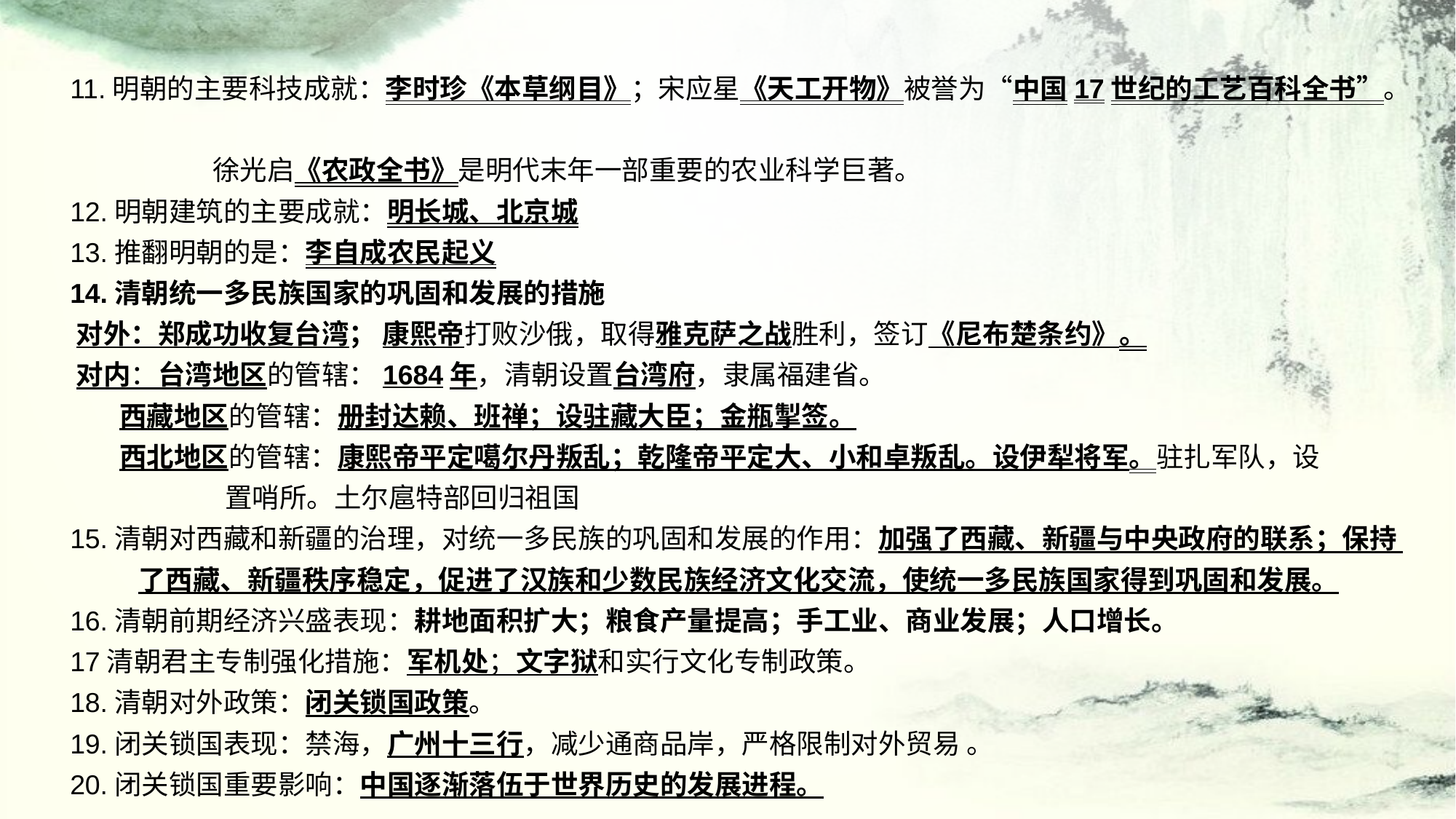

11.明朝的主要科技成就：李时珍《本草纲目》；宋应星《天工开物》被誉为“中国17世纪的工艺百科全书”。
                      徐光启《农政全书》是明代末年一部重要的农业科学巨著。
12.明朝建筑的主要成就：明长城、北京城
13.推翻明朝的是：李自成农民起义
14.清朝统一多民族国家的巩固和发展的措施
 对外：郑成功收复台湾； 康熙帝打败沙俄，取得雅克萨之战胜利，签订《尼布楚条约》。
 对内：台湾地区的管辖：1684年，清朝设置台湾府，隶属福建省。
        西藏地区的管辖：册封达赖、班禅；设驻藏大臣；金瓶掣签。
        西北地区的管辖：康熙帝平定噶尔丹叛乱；乾隆帝平定大、小和卓叛乱。设伊犁将军。驻扎军队，设
                        置哨所。土尔扈特部回归祖国
15.清朝对西藏和新疆的治理，对统一多民族的巩固和发展的作用：加强了西藏、新疆与中央政府的联系；保持
          了西藏、新疆秩序稳定，促进了汉族和少数民族经济文化交流，使统一多民族国家得到巩固和发展。
16.清朝前期经济兴盛表现：耕地面积扩大；粮食产量提高；手工业、商业发展；人口增长。
17清朝君主专制强化措施：军机处；文字狱和实行文化专制政策。
18.清朝对外政策：闭关锁国政策。
19.闭关锁国表现：禁海，广州十三行，减少通商品岸，严格限制对外贸易 。
20.闭关锁国重要影响：中国逐渐落伍于世界历史的发展进程。